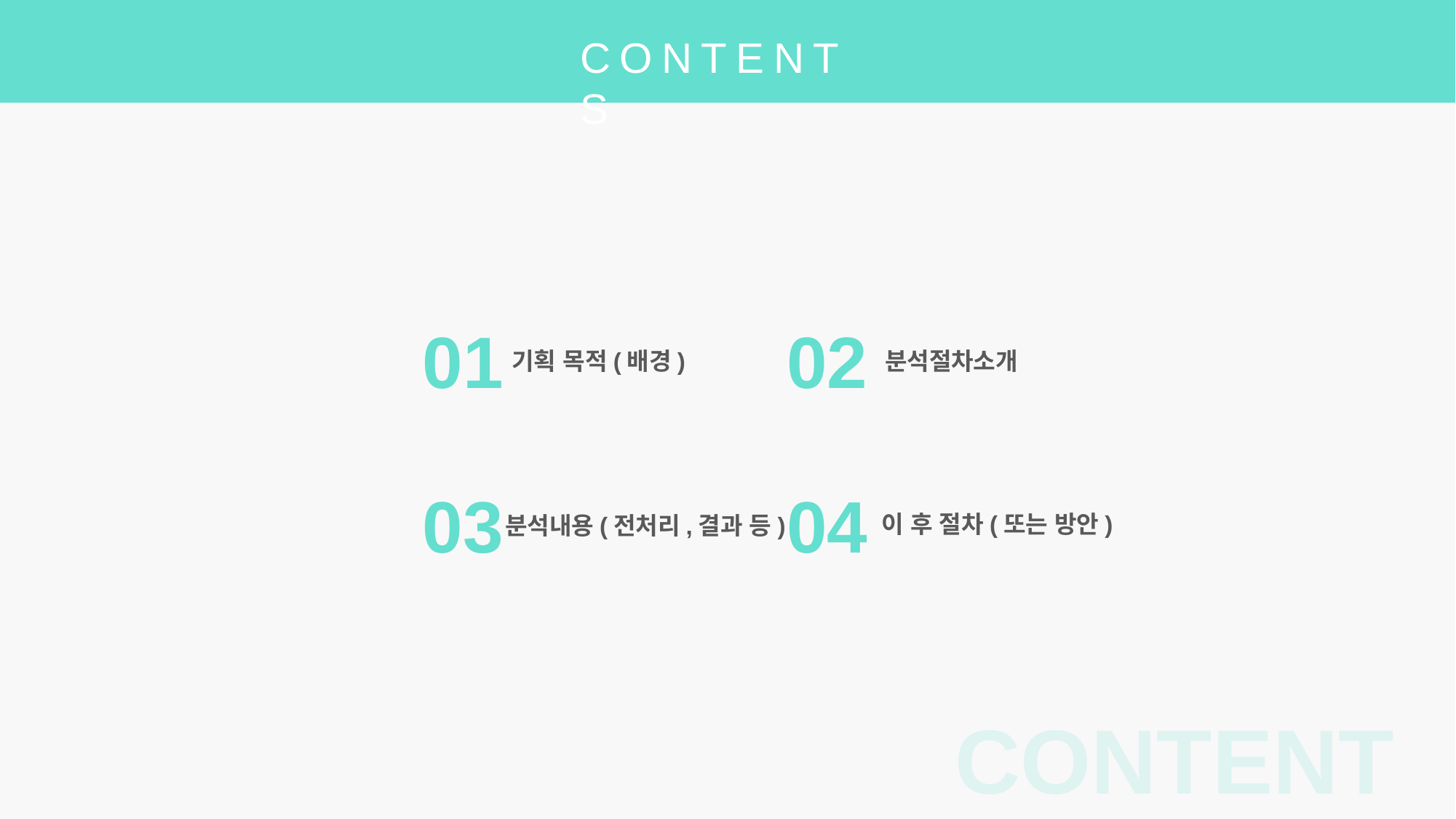

CONTENTS
01
기획 목적(배경)
02
분석절차소개
03
분석내용(전처리,결과 등)
04
이 후 절차(또는 방안)
CONTENTS